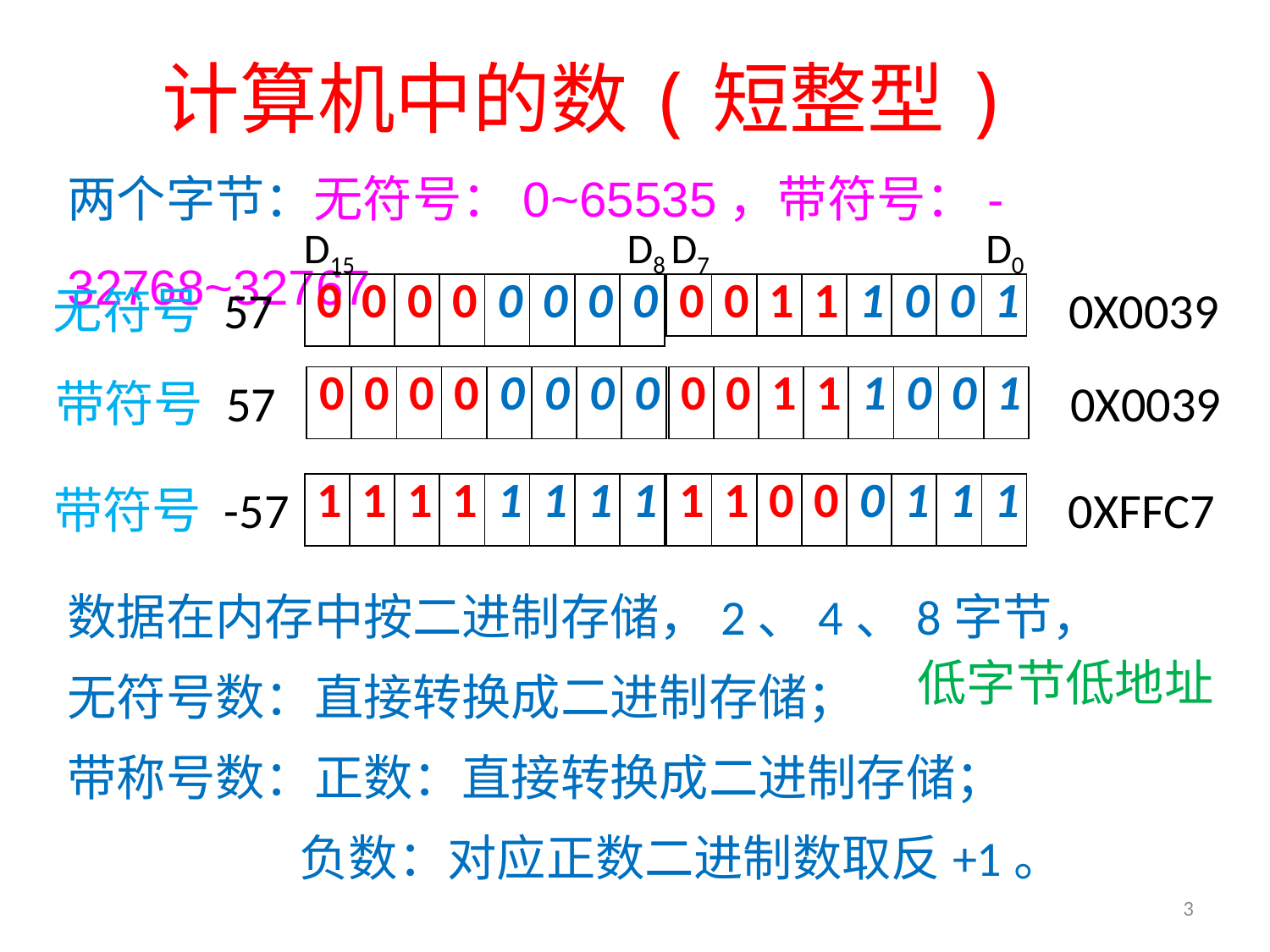

# 计算机中的数(短整型)
两个字节：无符号：0~65535，带符号：-32768~32767
D15                             D8 D7                             D0
无符号 57
0X0039
| 0 | 0 | 0 | 0 | 0 | 0 | 0 | 0 |
| --- | --- | --- | --- | --- | --- | --- | --- |
| 0 | 0 | 1 | 1 | 1 | 0 | 0 | 1 |
| --- | --- | --- | --- | --- | --- | --- | --- |
带符号 57
0X0039
| 0 | 0 | 0 | 0 | 0 | 0 | 0 | 0 |
| --- | --- | --- | --- | --- | --- | --- | --- |
| 0 | 0 | 1 | 1 | 1 | 0 | 0 | 1 |
| --- | --- | --- | --- | --- | --- | --- | --- |
带符号 -57
0XFFC7
| 1 | 1 | 1 | 1 | 1 | 1 | 1 | 1 |
| --- | --- | --- | --- | --- | --- | --- | --- |
| 1 | 1 | 0 | 0 | 0 | 1 | 1 | 1 |
| --- | --- | --- | --- | --- | --- | --- | --- |
数据在内存中按二进制存储，2、4、8字节，
无符号数：直接转换成二进制存储；
带称号数：正数：直接转换成二进制存储；
                    负数：对应正数二进制数取反+1。
低字节低地址
3